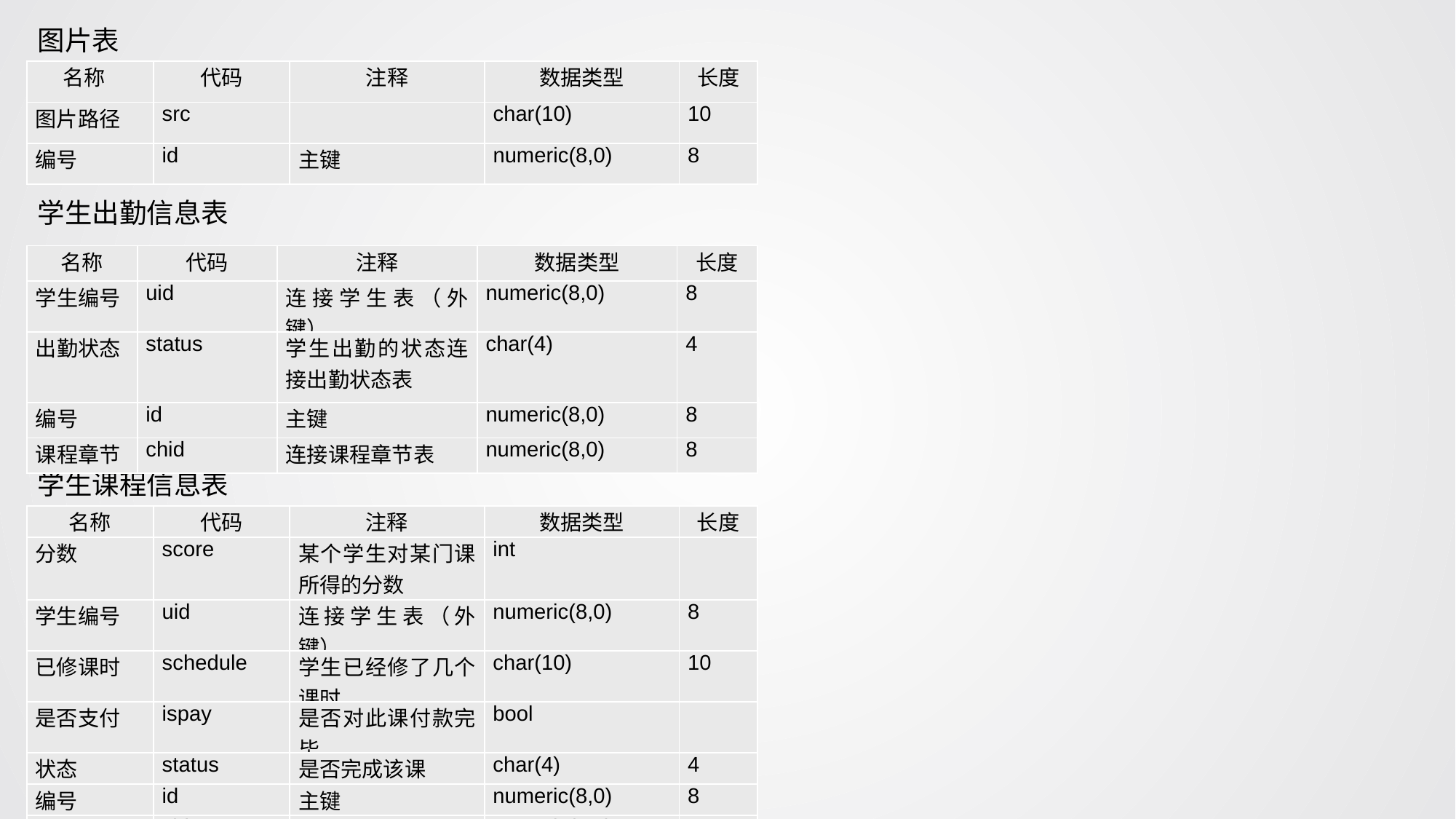

图片表
| 名称 | 代码 | 注释 | 数据类型 | 长度 |
| --- | --- | --- | --- | --- |
| 图片路径 | src |  | char(10) | 10 |
| 编号 | id | 主键 | numeric(8,0) | 8 |
学生出勤信息表

| 名称 | 代码 | 注释 | 数据类型 | 长度 |
| --- | --- | --- | --- | --- |
| 学生编号 | uid | 连接学生表（外键） | numeric(8,0) | 8 |
| 出勤状态 | status | 学生出勤的状态连接出勤状态表 | char(4) | 4 |
| 编号 | id | 主键 | numeric(8,0) | 8 |
| 课程章节 | chid | 连接课程章节表 | numeric(8,0) | 8 |
学生课程信息表
| 名称 | 代码 | 注释 | 数据类型 | 长度 |
| --- | --- | --- | --- | --- |
| 分数 | score | 某个学生对某门课所得的分数 | int |  |
| 学生编号 | uid | 连接学生表（外键） | numeric(8,0) | 8 |
| 已修课时 | schedule | 学生已经修了几个课时 | char(10) | 10 |
| 是否支付 | ispay | 是否对此课付款完毕 | bool |  |
| 状态 | status | 是否完成该课 | char(4) | 4 |
| 编号 | id | 主键 | numeric(8,0) | 8 |
| 课程编号 | cid | 连接课程表（外键） | numeric(8,0) | 8 |